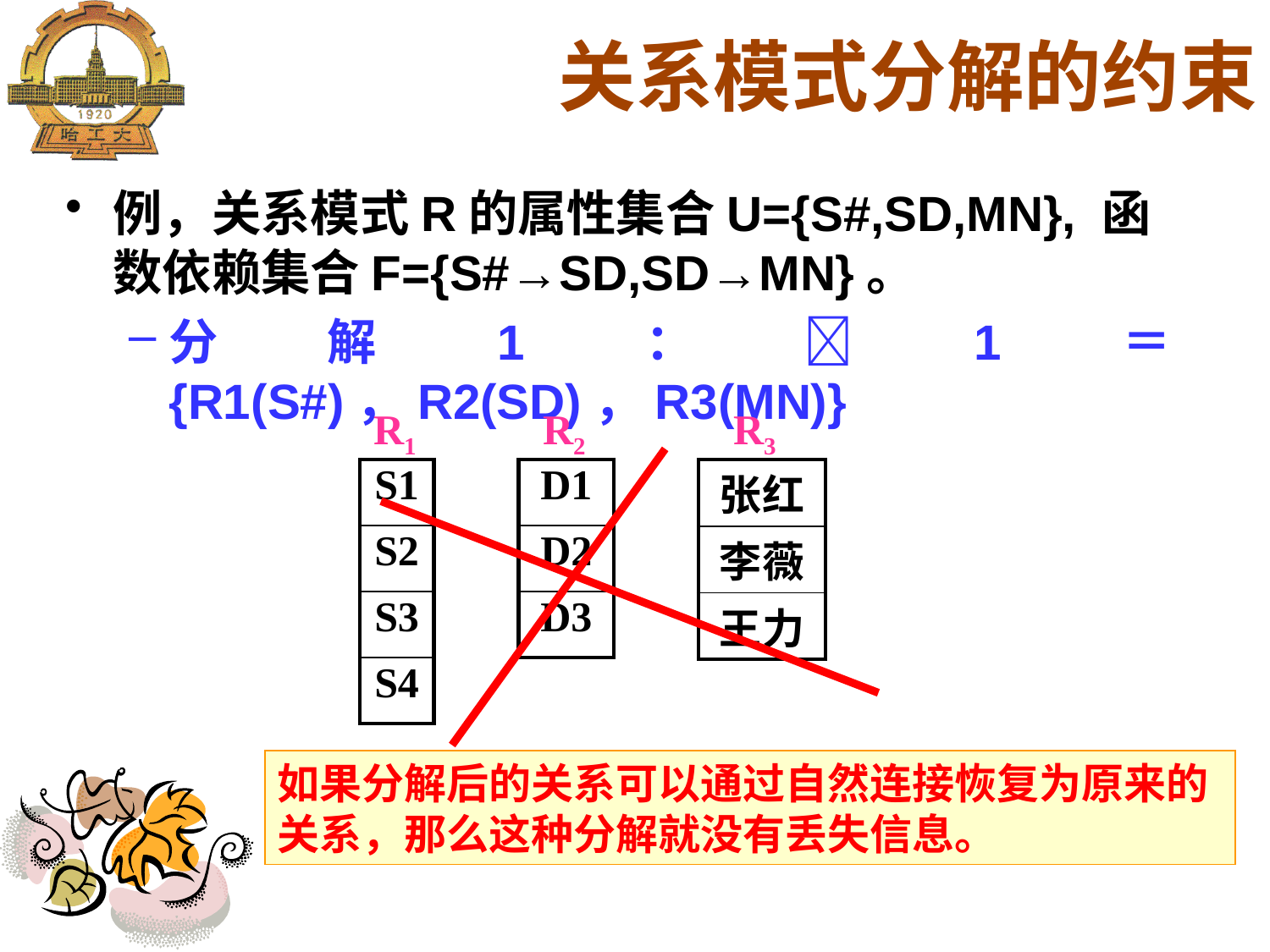

关系模式分解的约束
例，关系模式R的属性集合U={S#,SD,MN}, 函数依赖集合F={S#→SD,SD→MN}。
分解1：ρ1＝{R1(S#)，R2(SD)，R3(MN)}

R1
R2
R3

| S1 |
| --- |
| S2 |
| S3 |
| S4 |
| D1 |
| --- |
| D2 |
| D3 |
| 张红 |
| --- |
| 李薇 |
| 王力 |
如果分解后的关系可以通过自然连接恢复为原来的关系，那么这种分解就没有丢失信息。
分解后的数据库丢失了许多信息，例如无法查询给定学号的学生所在系或该系主任名字。因此这种分解方法是不可取的。